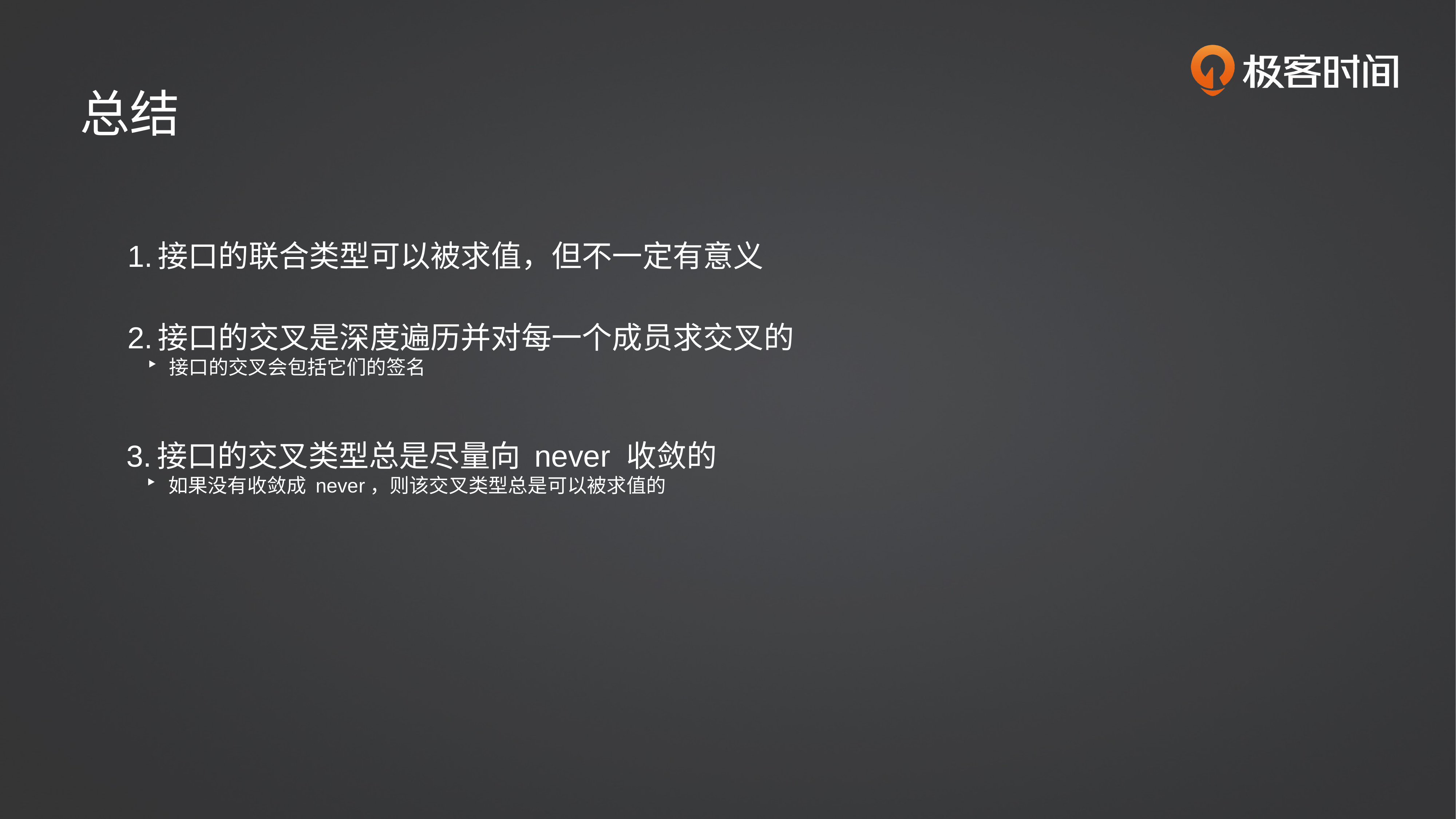

总结
接口的联合类型可以被求值，但不一定有意义
接口的交叉是深度遍历并对每一个成员求交叉的
接口的交叉会包括它们的签名
接口的交叉类型总是尽量向 never 收敛的
如果没有收敛成 never，则该交叉类型总是可以被求值的